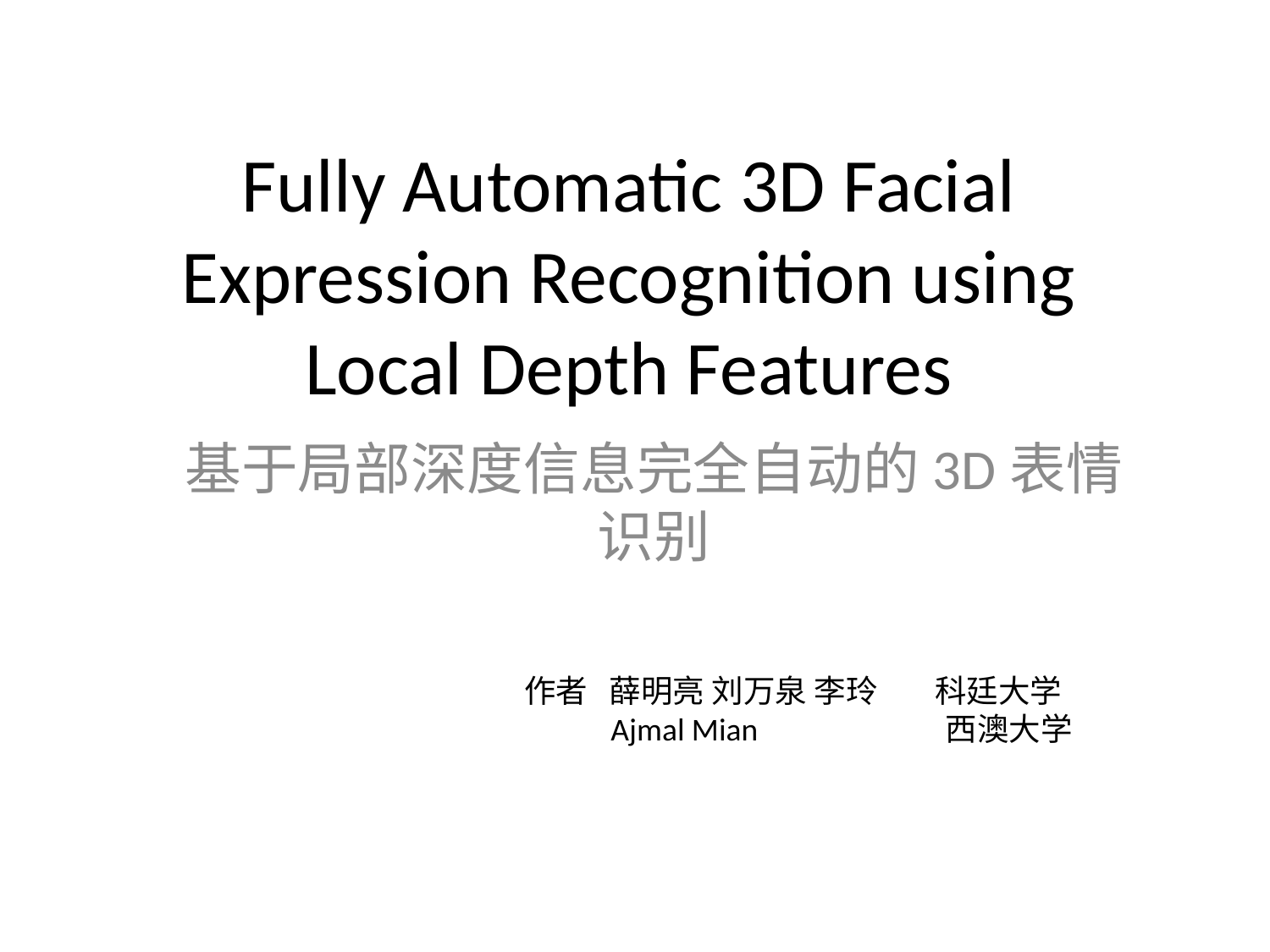

# Fully Automatic 3D Facial Expression Recognition using Local Depth Features
基于局部深度信息完全自动的3D表情识别
		作者   薛明亮 刘万泉 李玲        科廷大学
		            Ajmal Mian                         西澳大学